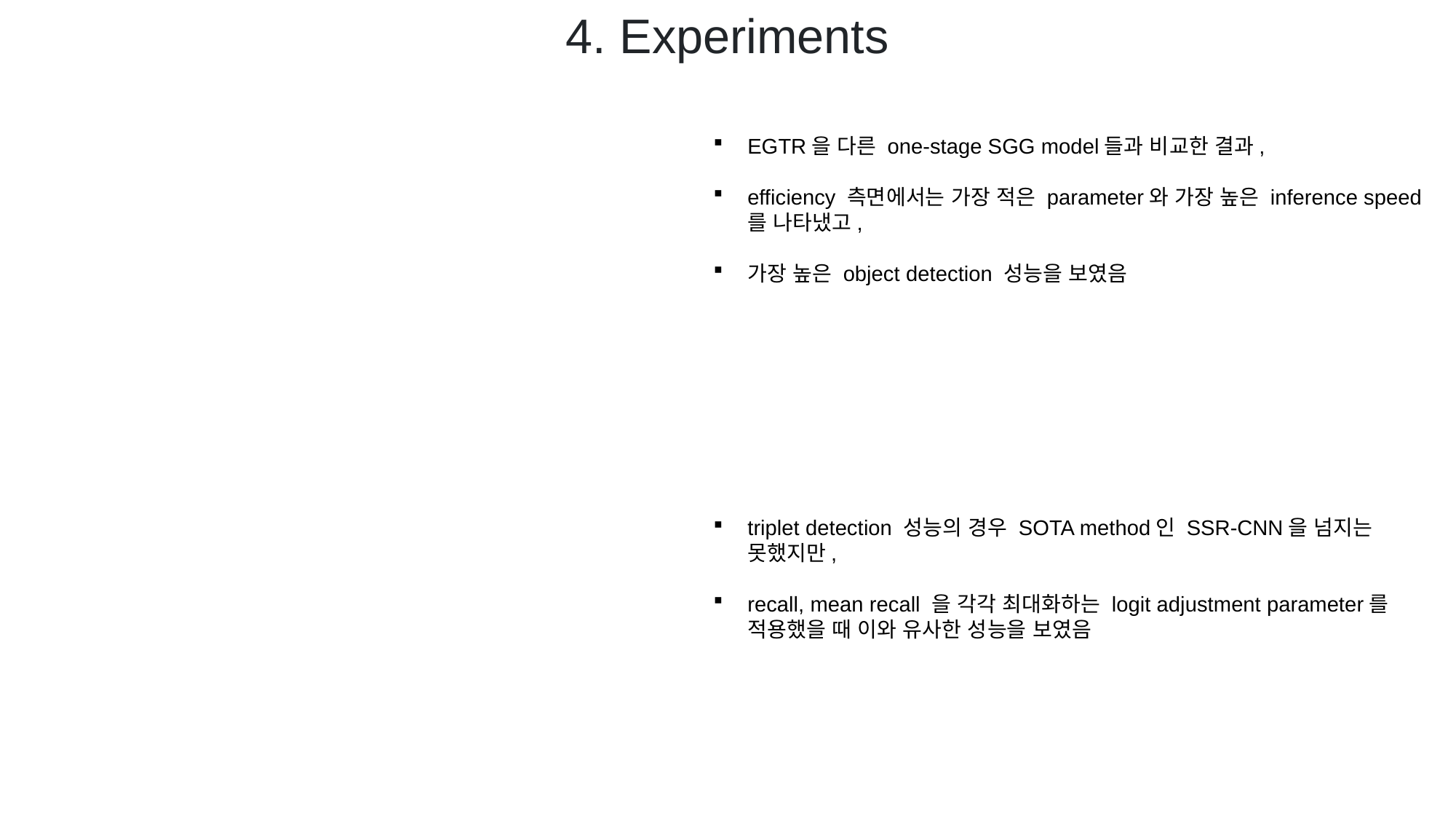

4. Experiments
EGTR을 다른 one-stage SGG model들과 비교한 결과,

efficiency 측면에서는 가장 적은 parameter와 가장 높은 inference speed를 나타냈고,

가장 높은 object detection 성능을 보였음

triplet detection 성능의 경우 SOTA method인 SSR-CNN을 넘지는 못했지만,

recall, mean recall 을 각각 최대화하는 logit adjustment parameter를 적용했을 때 이와 유사한 성능을 보였음